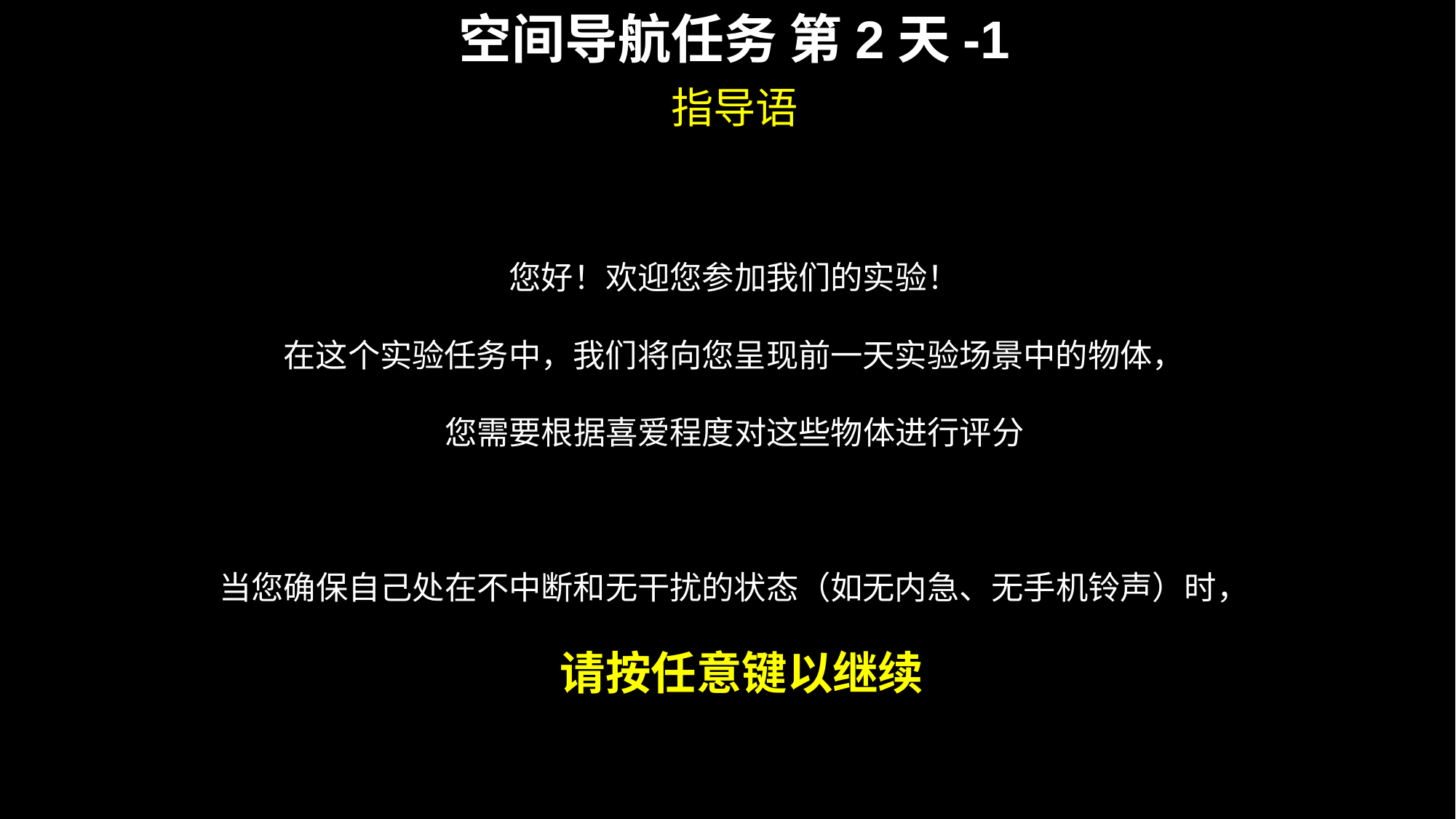

空间导航任务 第2天-1
指导语
您好！欢迎您参加我们的实验！

在这个实验任务中，我们将向您呈现前一天实验场景中的物体，

您需要根据喜爱程度对这些物体进行评分

当您确保自己处在不中断和无干扰的状态（如无内急、无手机铃声）时，

 请按任意键以继续